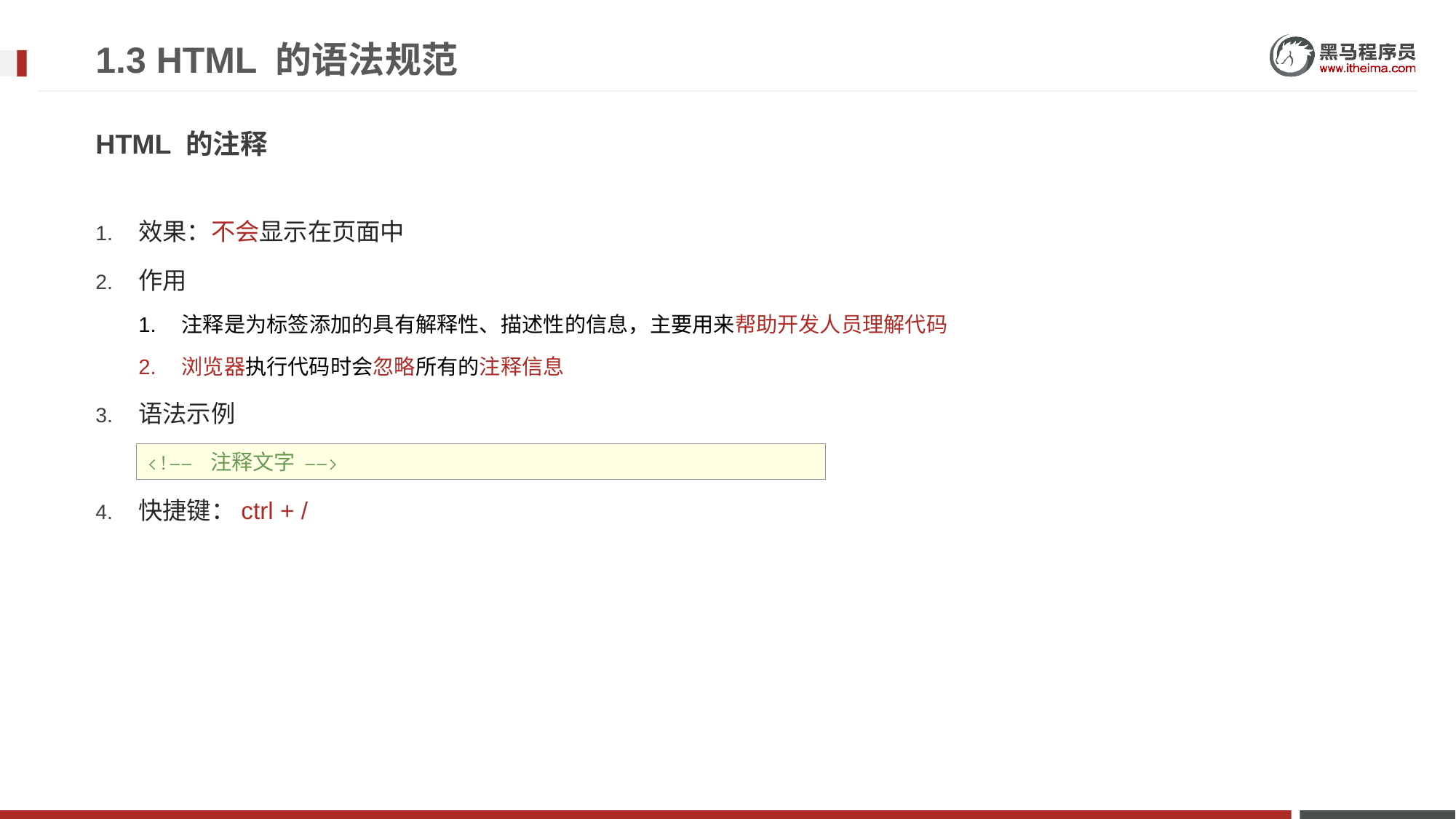

# 1.3 HTML 的语法规范
HTML 的注释
效果：不会显示在页面中
作用
注释是为标签添加的具有解释性、描述性的信息，主要用来帮助开发人员理解代码
浏览器执行代码时会忽略所有的注释信息
语法示例

快捷键：ctrl + /
<!-- 注释文字 -->